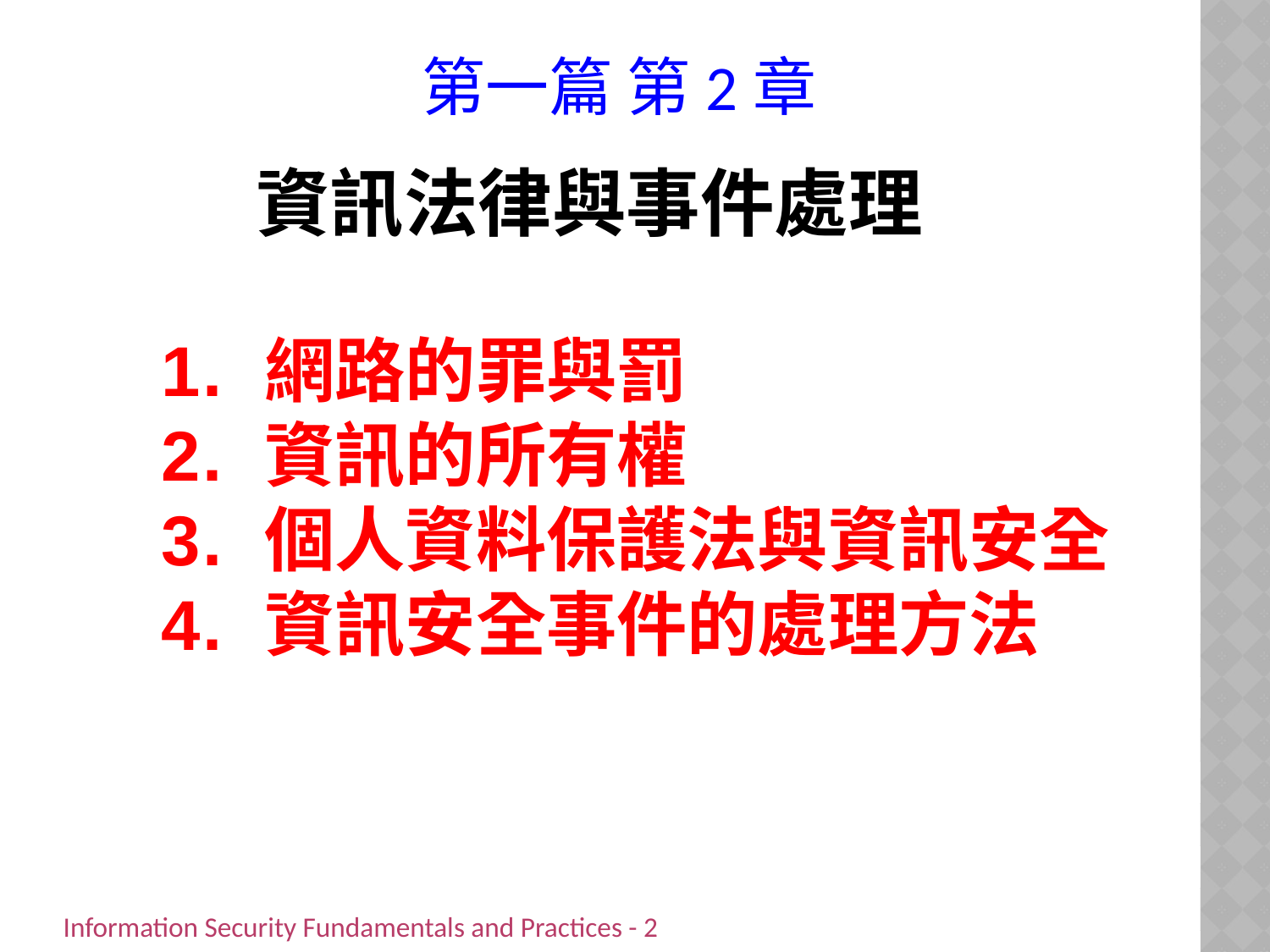

第一篇 第2章
# 資訊法律與事件處理
網路的罪與罰
資訊的所有權
個人資料保護法與資訊安全
資訊安全事件的處理方法